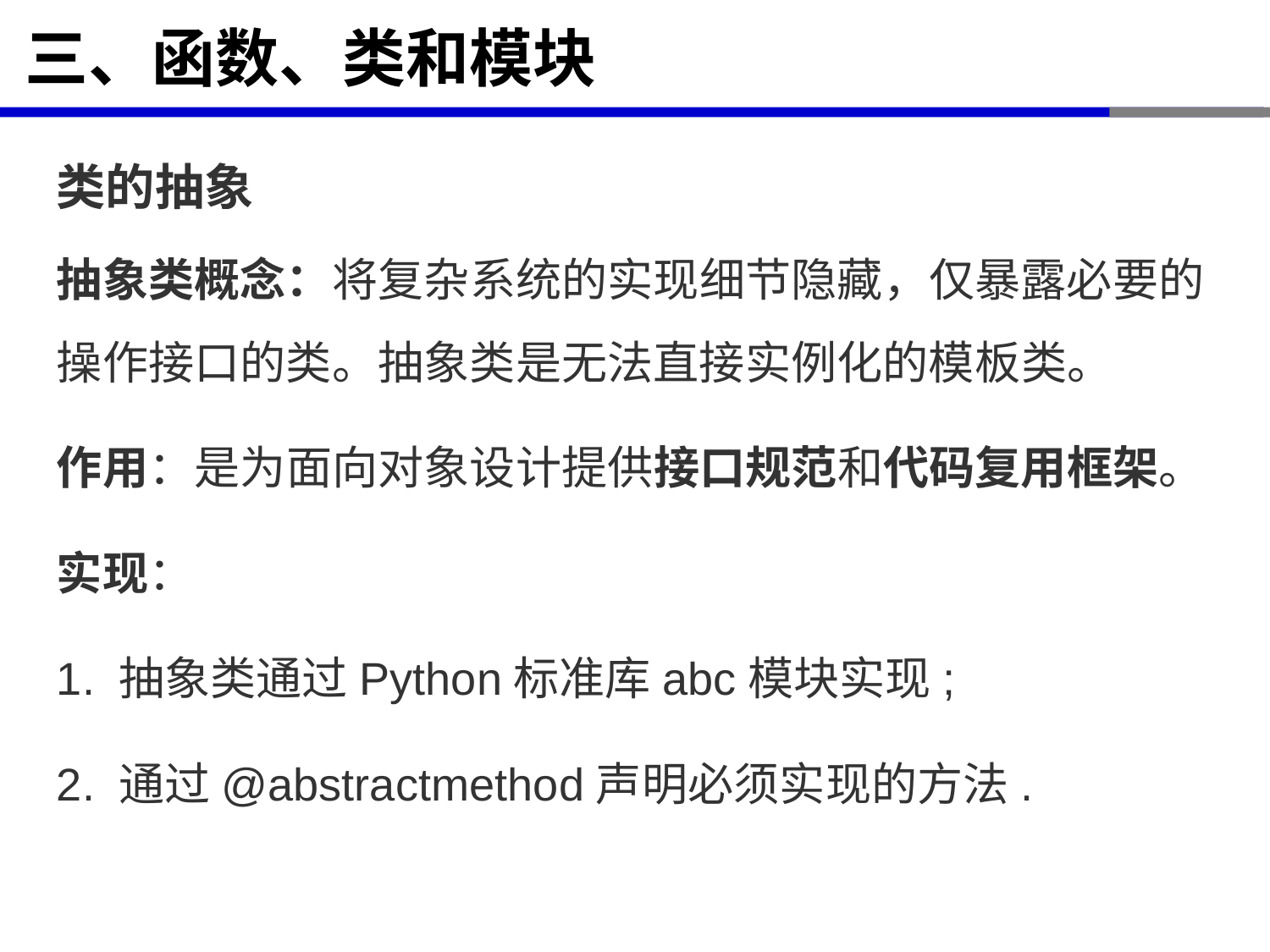

# 三、函数、类和模块
类的抽象
抽象类概念：将复杂系统的实现细节隐藏，仅暴露必要的操作接口的类。抽象类是无法直接实例化的模板类。
作用：是为面向对象设计提供接口规范和代码复用框架。
实现：
1. 抽象类通过Python标准库abc模块实现;
2. 通过@abstractmethod声明必须实现的方法.